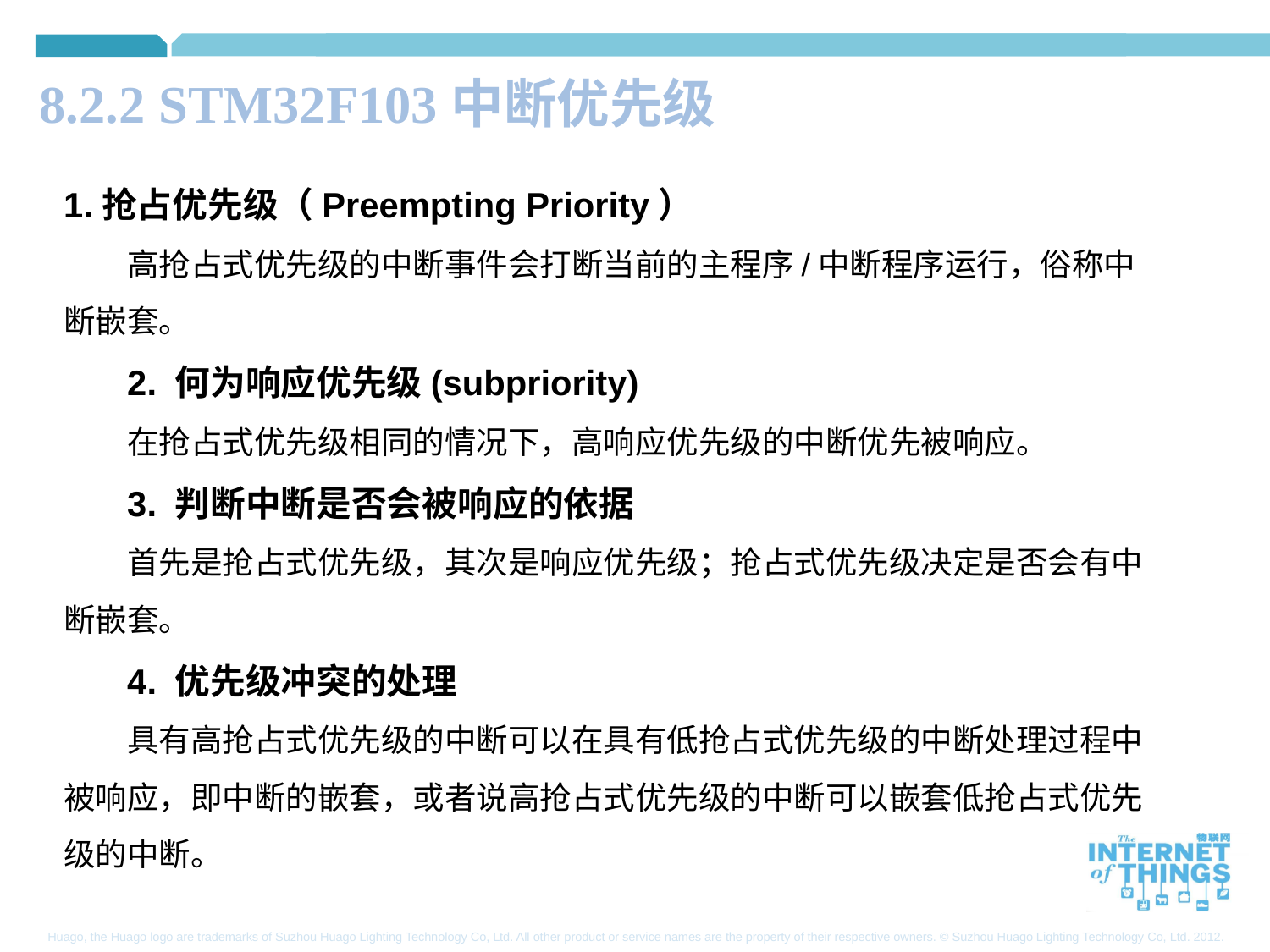

8.2.2 STM32F103中断优先级
1.抢占优先级（Preempting Priority）
高抢占式优先级的中断事件会打断当前的主程序/中断程序运行，俗称中断嵌套。
2. 何为响应优先级(subpriority)
在抢占式优先级相同的情况下，高响应优先级的中断优先被响应。
3. 判断中断是否会被响应的依据
首先是抢占式优先级，其次是响应优先级；抢占式优先级决定是否会有中断嵌套。
4. 优先级冲突的处理
具有高抢占式优先级的中断可以在具有低抢占式优先级的中断处理过程中被响应，即中断的嵌套，或者说高抢占式优先级的中断可以嵌套低抢占式优先级的中断。